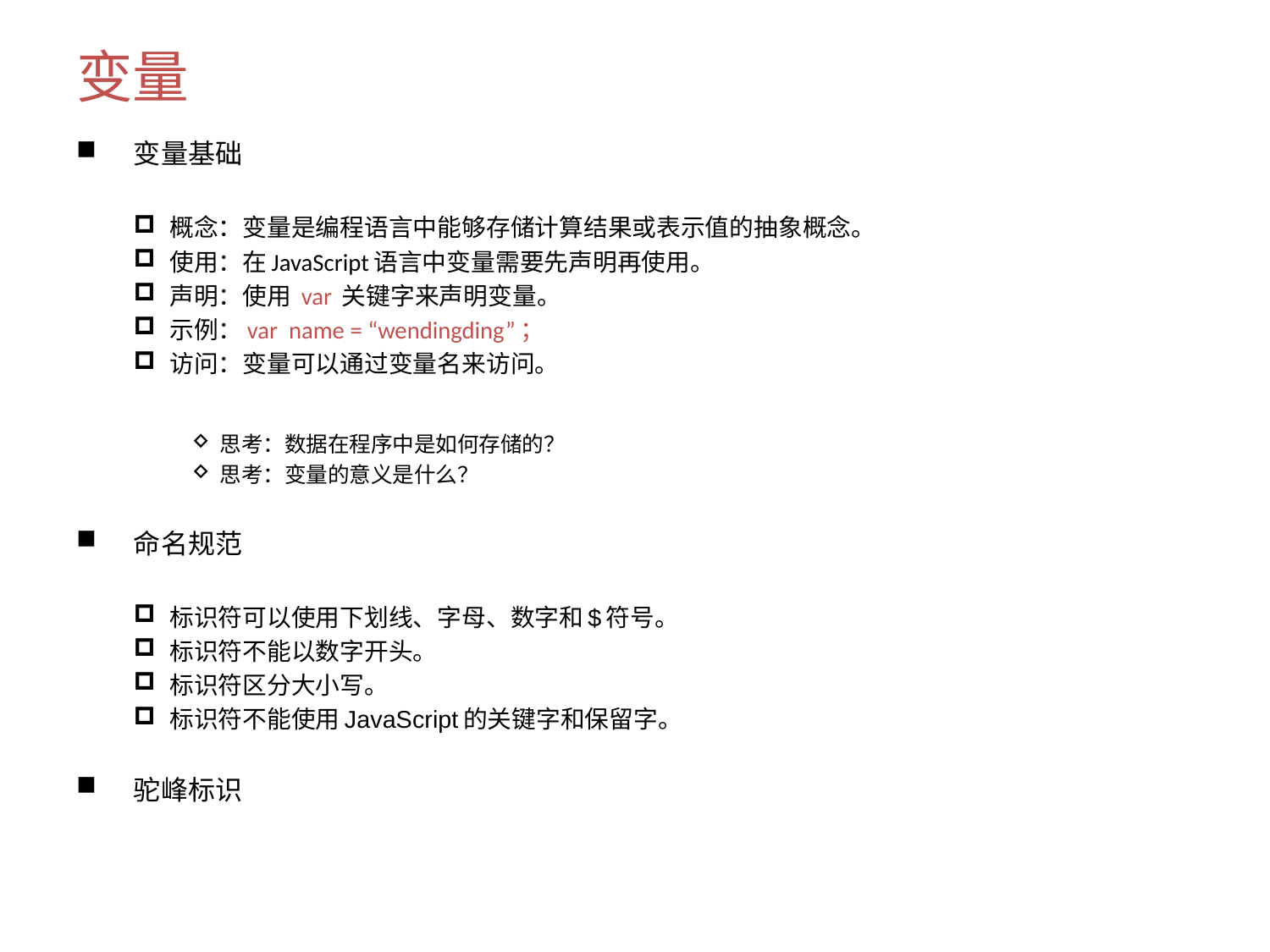

# 变量
变量基础

概念：变量是编程语言中能够存储计算结果或表示值的抽象概念。
使用：在JavaScript语言中变量需要先声明再使用。
声明：使用 var 关键字来声明变量。
示例：var  name = “wendingding”；
访问：变量可以通过变量名来访问。

思考：数据在程序中是如何存储的？
思考：变量的意义是什么？

命名规范

标识符可以使用下划线、字母、数字和$符号。
标识符不能以数字开头。
标识符区分大小写。
标识符不能使用JavaScript的关键字和保留字。

驼峰标识